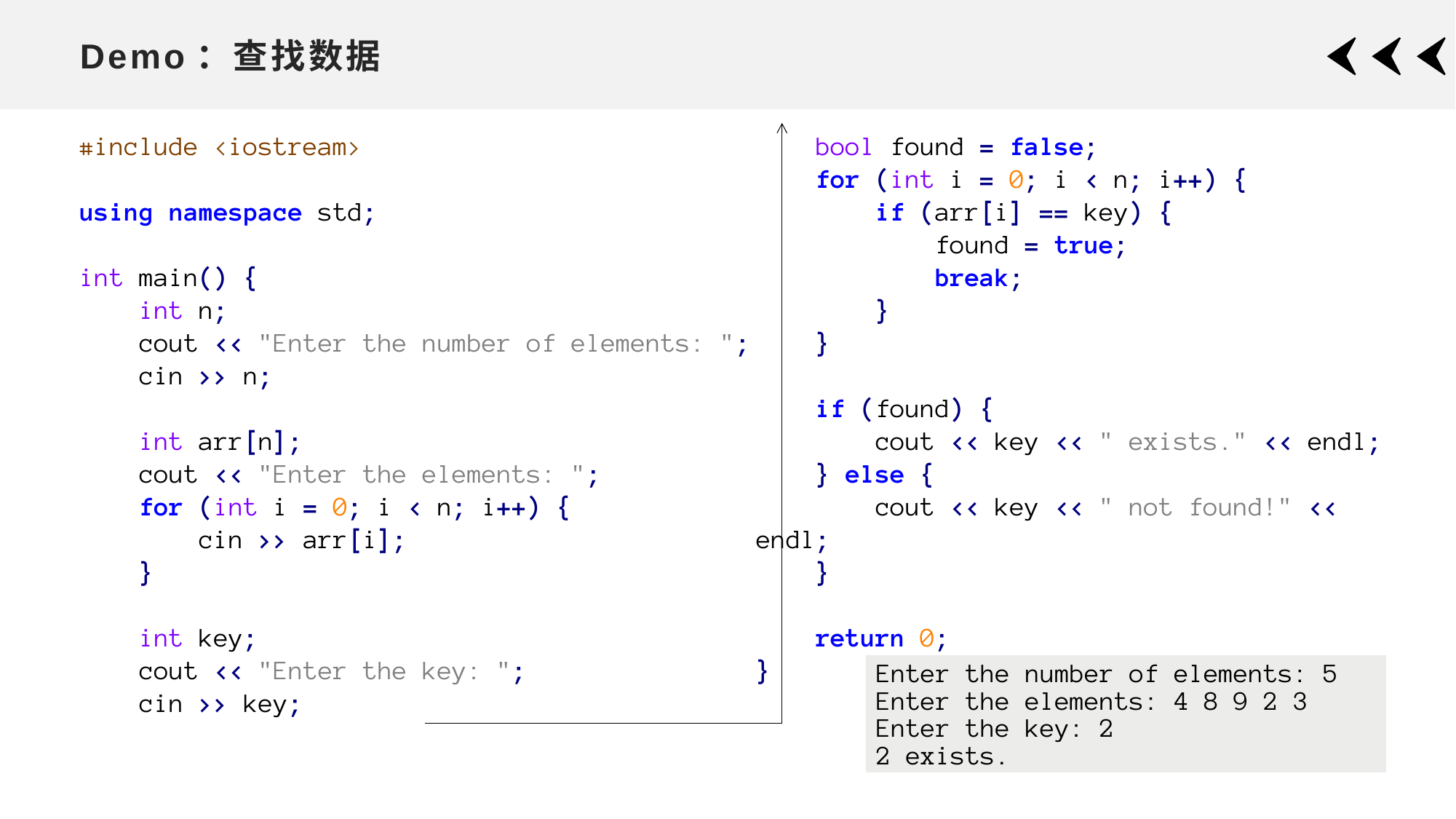

# Demo：查找数据
    bool found = false;
    for (int i = 0; i < n; i++) {
        if (arr[i] == key) {
            found = true;
            break;
        }
    }

    if (found) {
        cout << key << " exists." << endl;
    } else {
        cout << key << " not found!" << endl;
    }

    return 0;
}
#include <iostream>

using namespace std;

int main() {
    int n;
    cout << "Enter the number of elements: ";
    cin >> n;

    int arr[n];
    cout << "Enter the elements: ";
    for (int i = 0; i < n; i++) {
        cin >> arr[i];
    }

    int key;
    cout << "Enter the key: ";
    cin >> key;
| Enter the number of elements: 5 Enter the elements: 4 8 9 2 3 Enter the key: 2 2 exists. |
| --- |